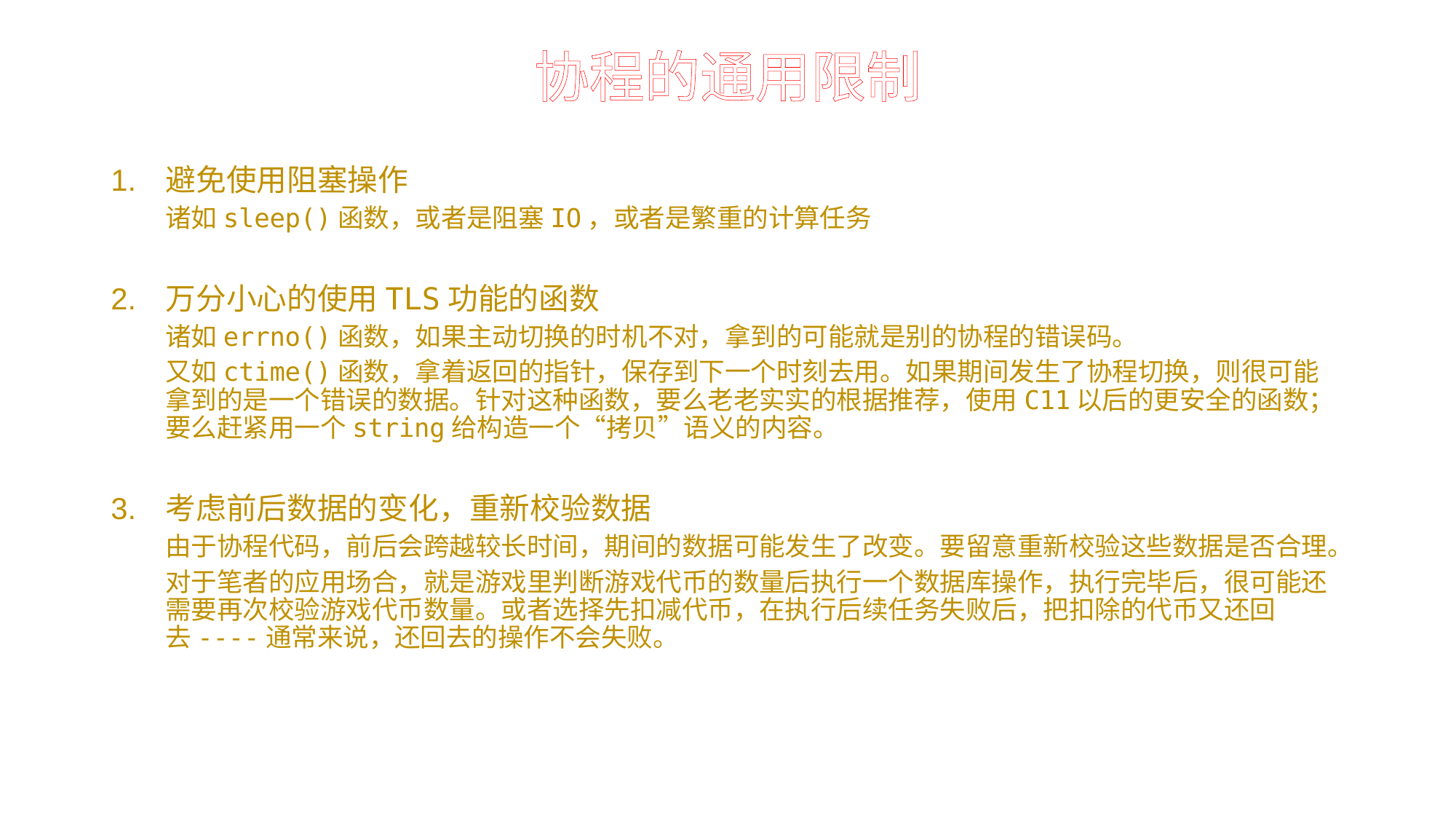

# 协程的通用限制
避免使用阻塞操作
诸如sleep()函数，或者是阻塞IO，或者是繁重的计算任务

万分小心的使用TLS功能的函数
诸如errno()函数，如果主动切换的时机不对，拿到的可能就是别的协程的错误码。
又如ctime()函数，拿着返回的指针，保存到下一个时刻去用。如果期间发生了协程切换，则很可能拿到的是一个错误的数据。针对这种函数，要么老老实实的根据推荐，使用C11以后的更安全的函数；要么赶紧用一个string给构造一个“拷贝”语义的内容。

考虑前后数据的变化，重新校验数据
由于协程代码，前后会跨越较长时间，期间的数据可能发生了改变。要留意重新校验这些数据是否合理。
对于笔者的应用场合，就是游戏里判断游戏代币的数量后执行一个数据库操作，执行完毕后，很可能还需要再次校验游戏代币数量。或者选择先扣减代币，在执行后续任务失败后，把扣除的代币又还回去----通常来说，还回去的操作不会失败。